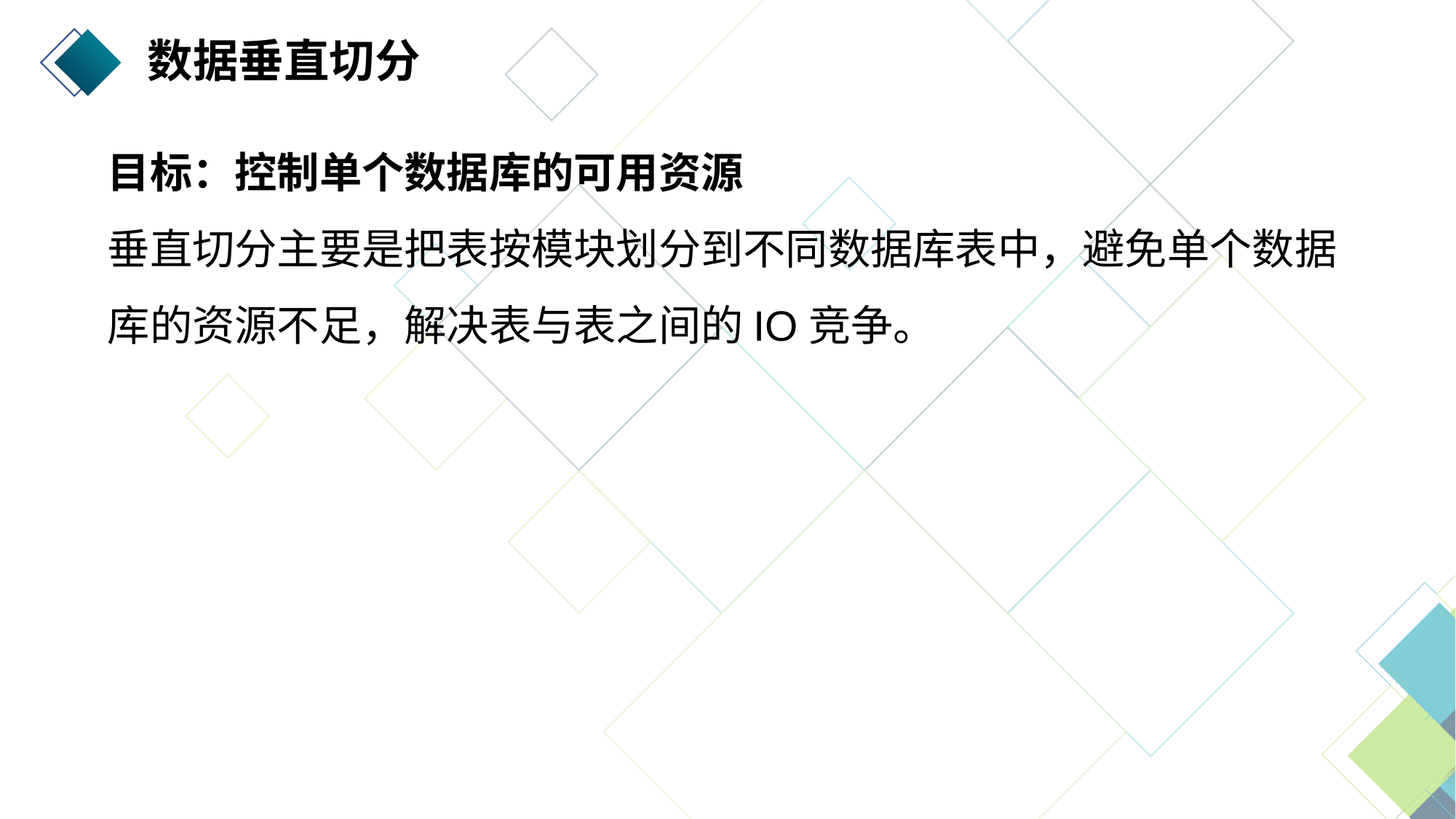

数据垂直切分
目标：控制单个数据库的可用资源
垂直切分主要是把表按模块划分到不同数据库表中，避免单个数据库的资源不足，解决表与表之间的IO竞争。